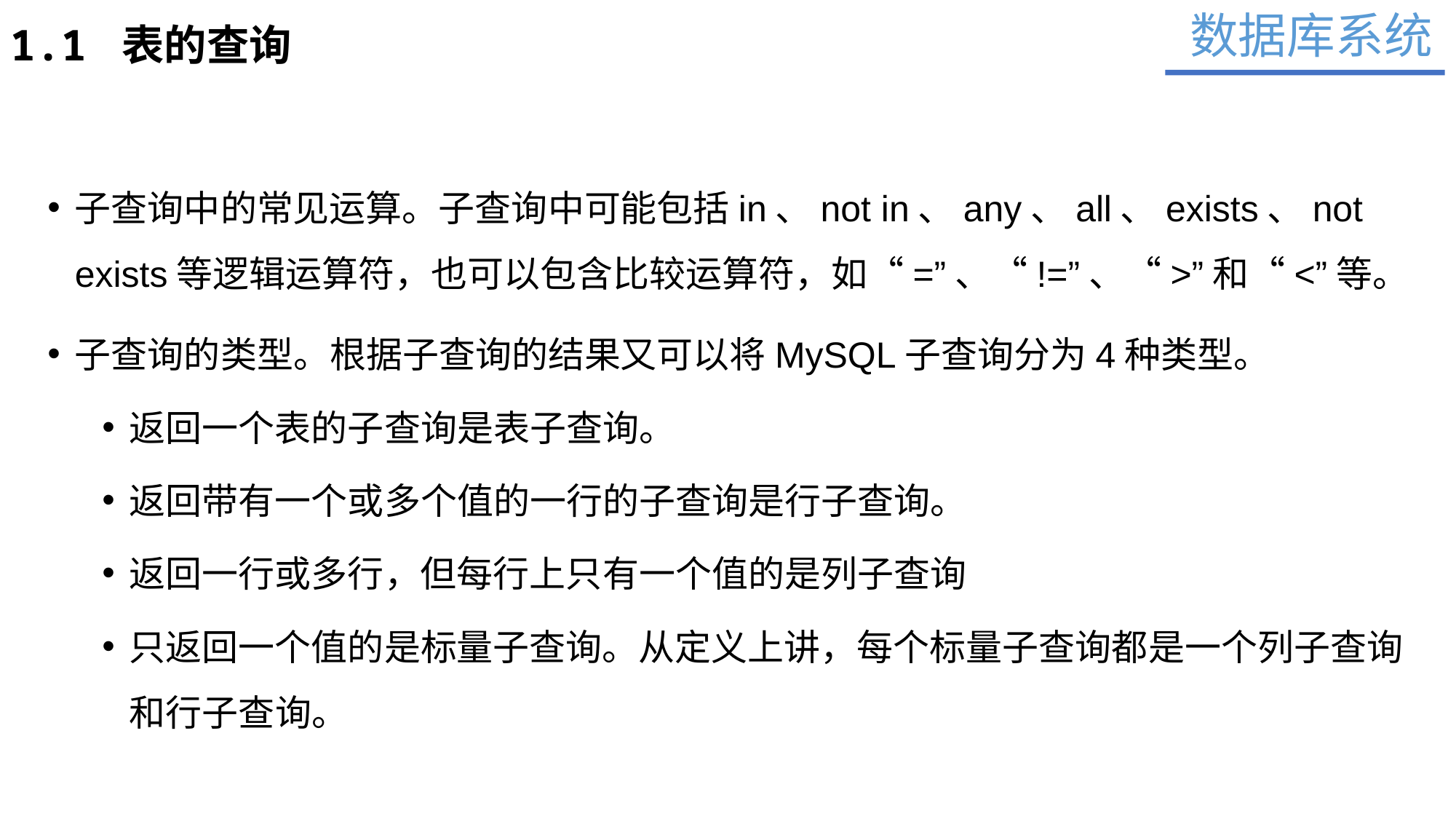

数据库系统
1.1 表的查询

子查询中的常见运算。子查询中可能包括in、not in、any、all、exists、not exists等逻辑运算符，也可以包含比较运算符，如“=”、“!=”、“>”和“<”等。
子查询的类型。根据子查询的结果又可以将MySQL子查询分为4种类型。
返回一个表的子查询是表子查询。
返回带有一个或多个值的一行的子查询是行子查询。
返回一行或多行，但每行上只有一个值的是列子查询
只返回一个值的是标量子查询。从定义上讲，每个标量子查询都是一个列子查询和行子查询。